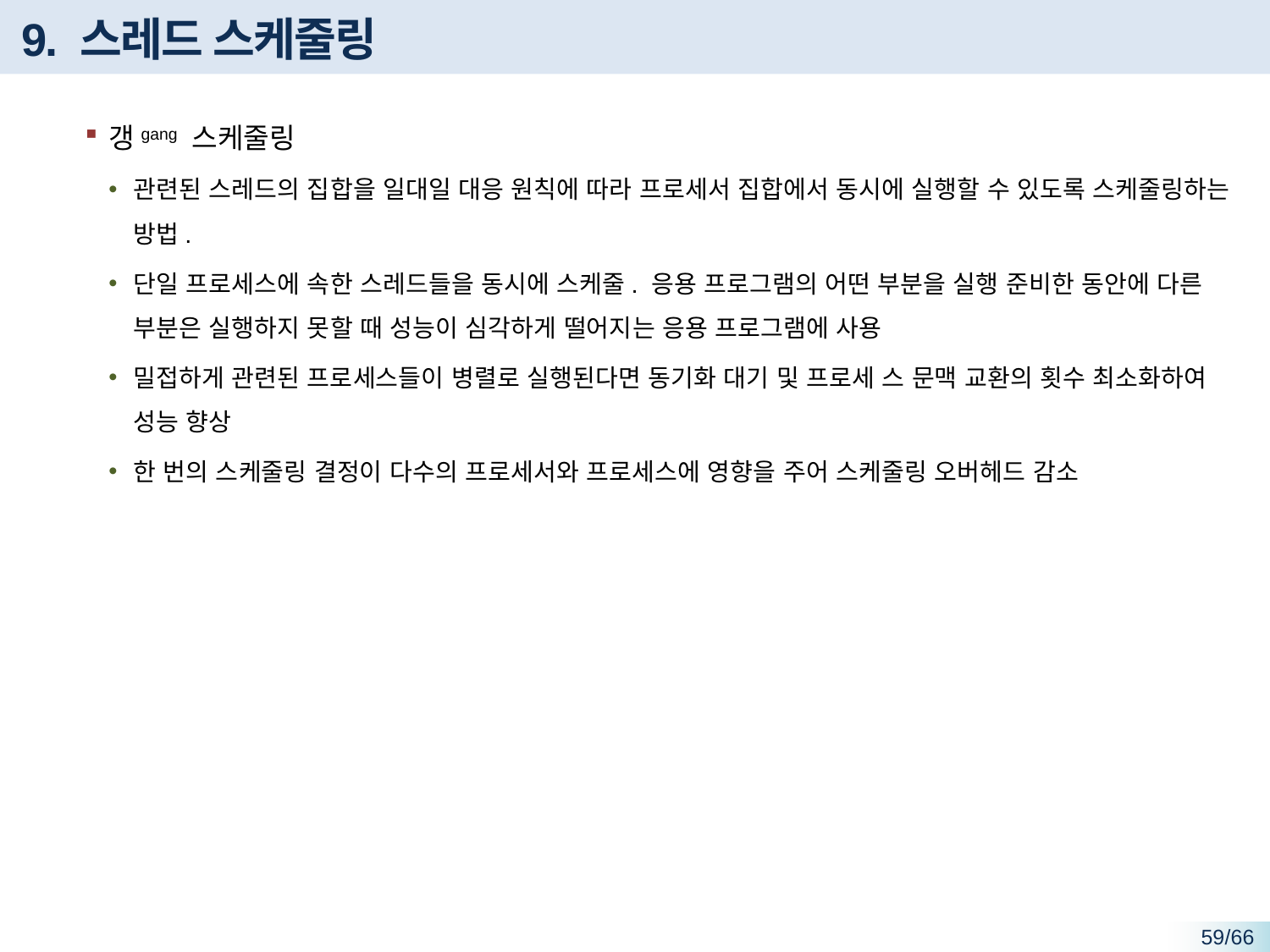

# 9. 스레드 스케줄링
갱gang 스케줄링
관련된 스레드의 집합을 일대일 대응 원칙에 따라 프로세서 집합에서 동시에 실행할 수 있도록 스케줄링하는 방법.
단일 프로세스에 속한 스레드들을 동시에 스케줄. 응용 프로그램의 어떤 부분을 실행 준비한 동안에 다른 부분은 실행하지 못할 때 성능이 심각하게 떨어지는 응용 프로그램에 사용
밀접하게 관련된 프로세스들이 병렬로 실행된다면 동기화 대기 및 프로세 스 문맥 교환의 횟수 최소화하여 성능 향상
한 번의 스케줄링 결정이 다수의 프로세서와 프로세스에 영향을 주어 스케줄링 오버헤드 감소